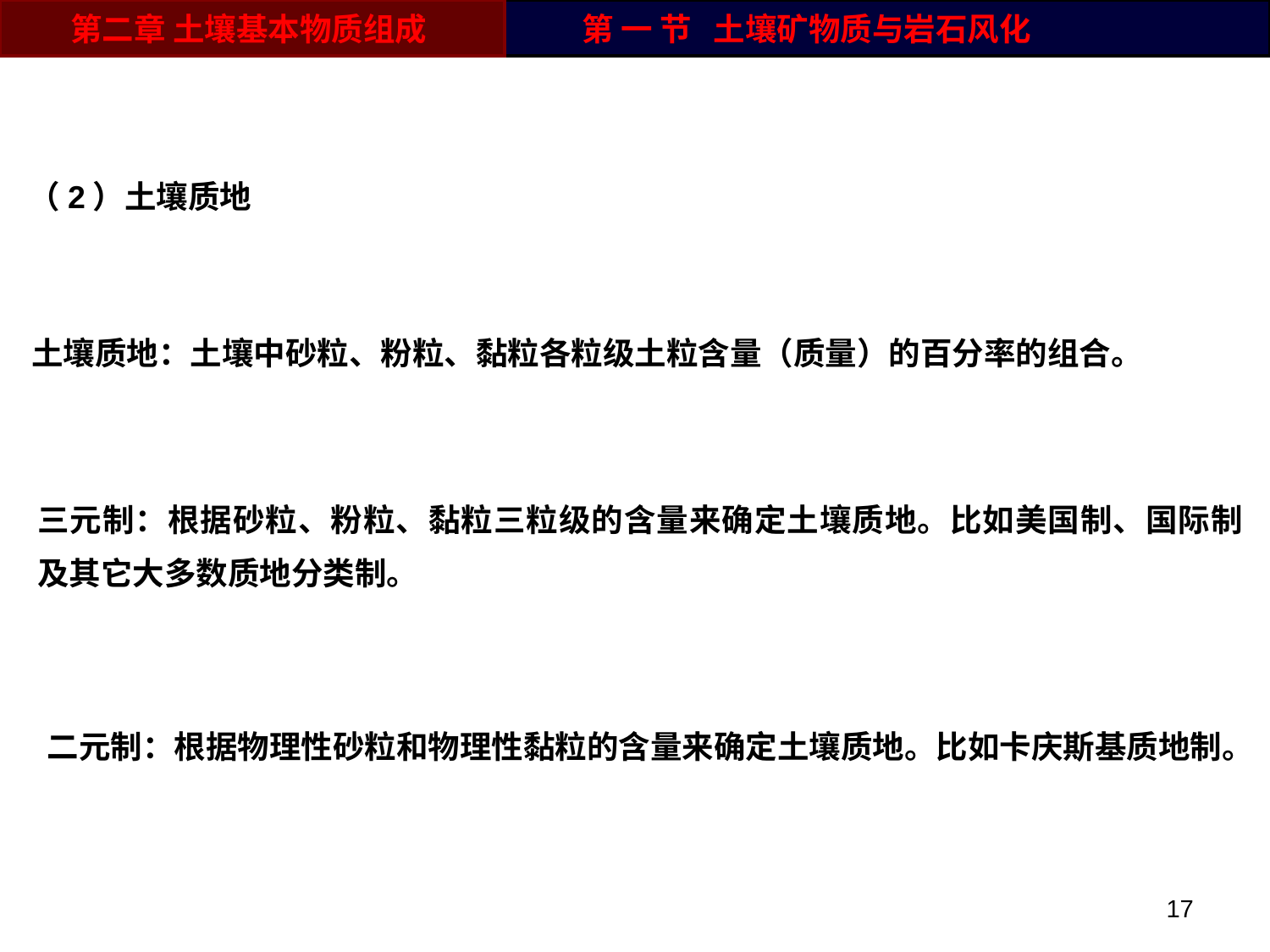

第二章 土壤基本物质组成
        第 一 节   土壤矿物质与岩石风化
（2）土壤质地
土壤质地：土壤中砂粒、粉粒、黏粒各粒级土粒含量（质量）的百分率的组合。
三元制：根据砂粒、粉粒、黏粒三粒级的含量来确定土壤质地。比如美国制、国际制及其它大多数质地分类制。
二元制：根据物理性砂粒和物理性黏粒的含量来确定土壤质地。比如卡庆斯基质地制。
17